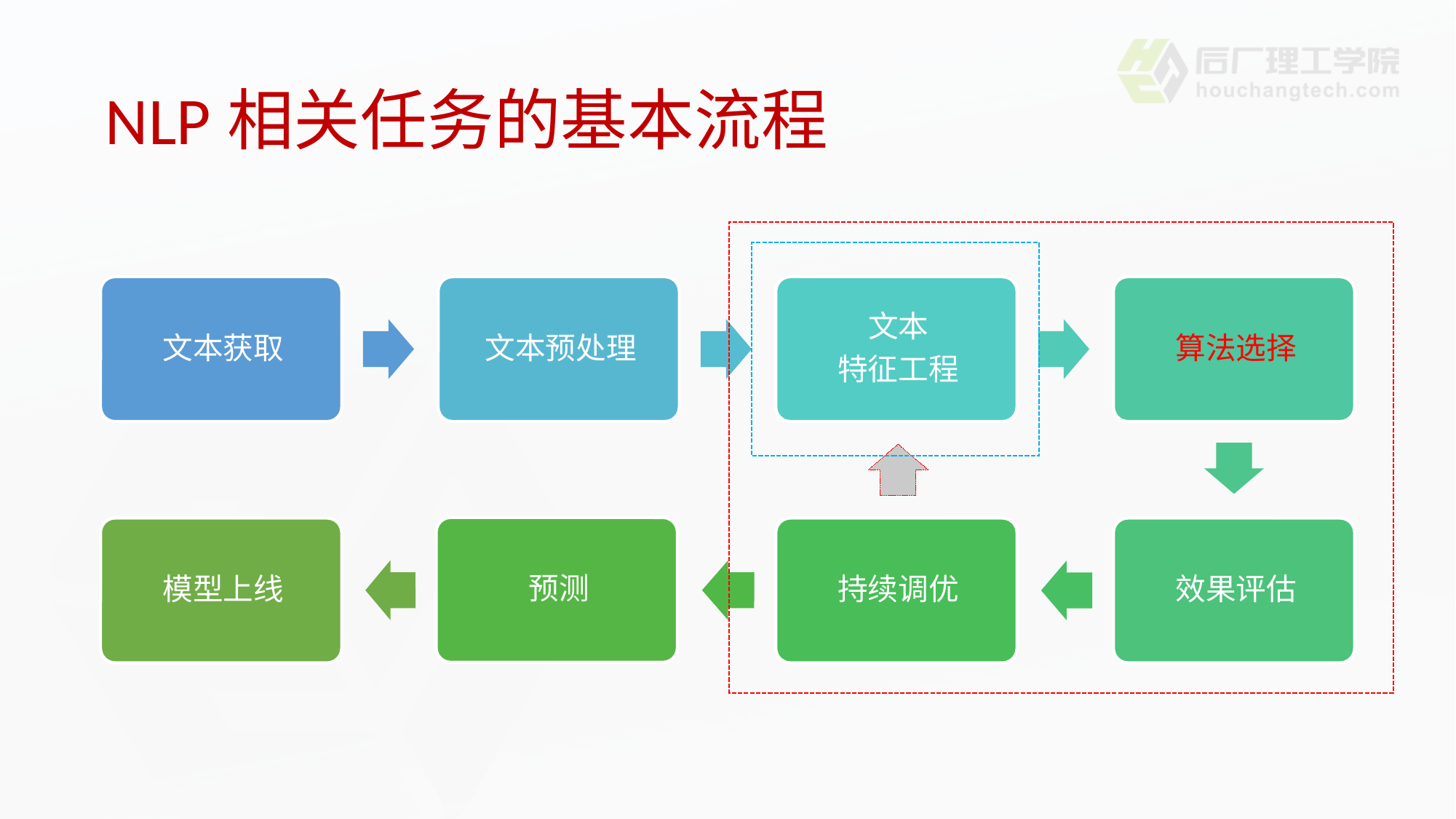

# NLP相关任务的基本流程
文本获取

文本预处理

文本
特征工程

算法选择

效果评估

持续调优

预测

模型上线